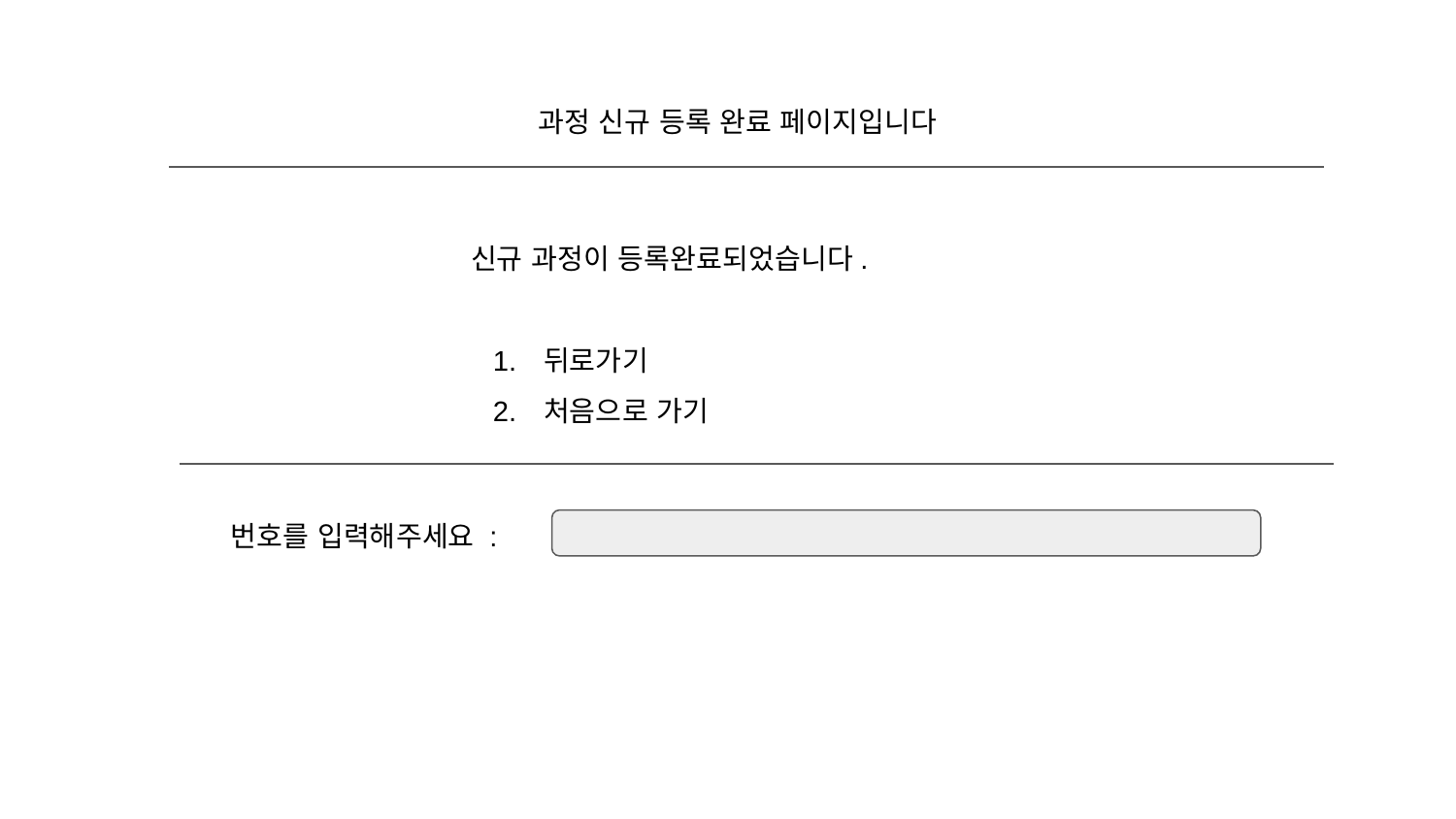

과정 신규 등록 완료 페이지입니다
신규 과정이 등록완료되었습니다.

뒤로가기
처음으로 가기
번호를 입력해주세요 :